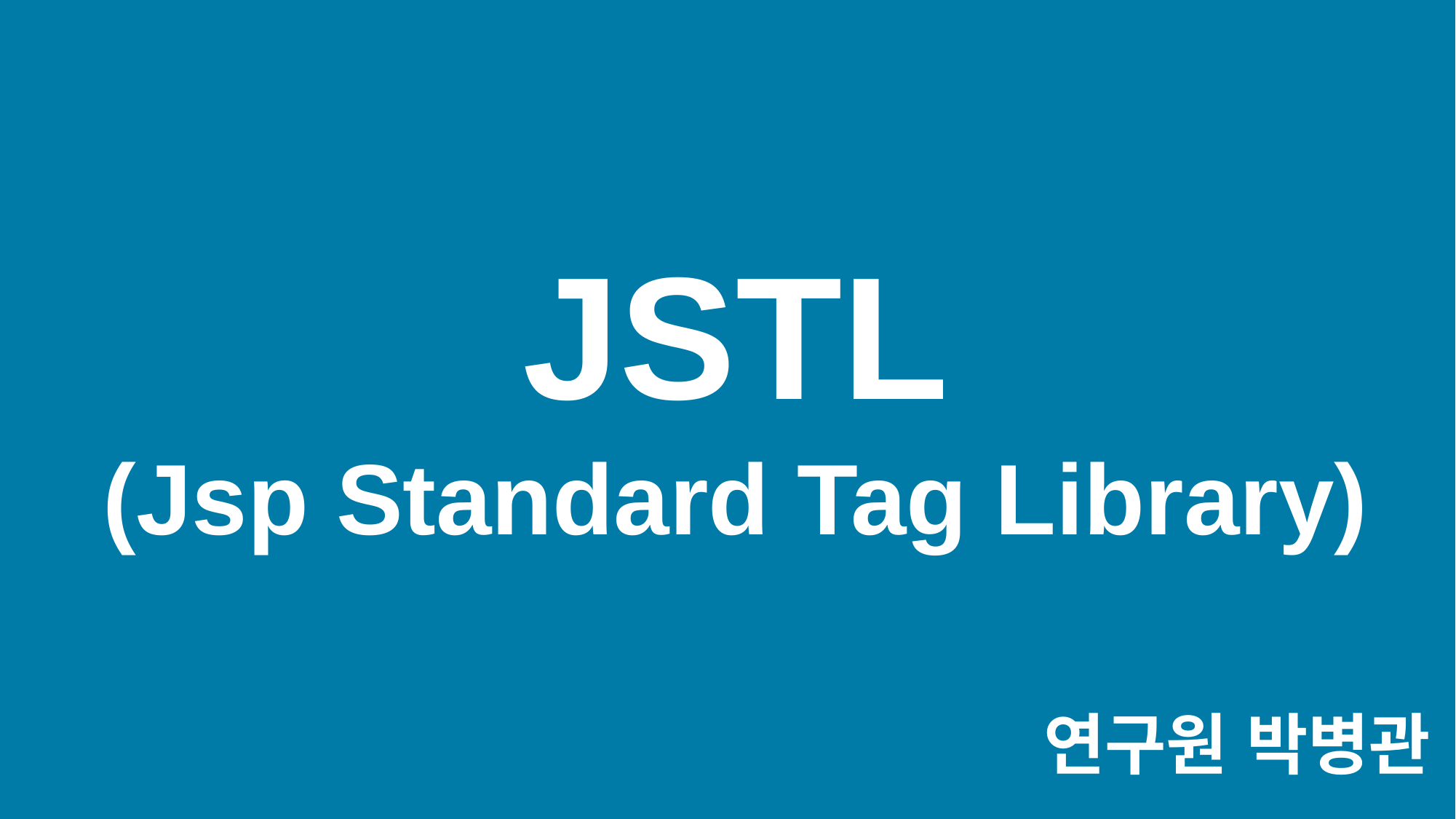

JSTL
(Jsp Standard Tag Library)
연구원 박병관